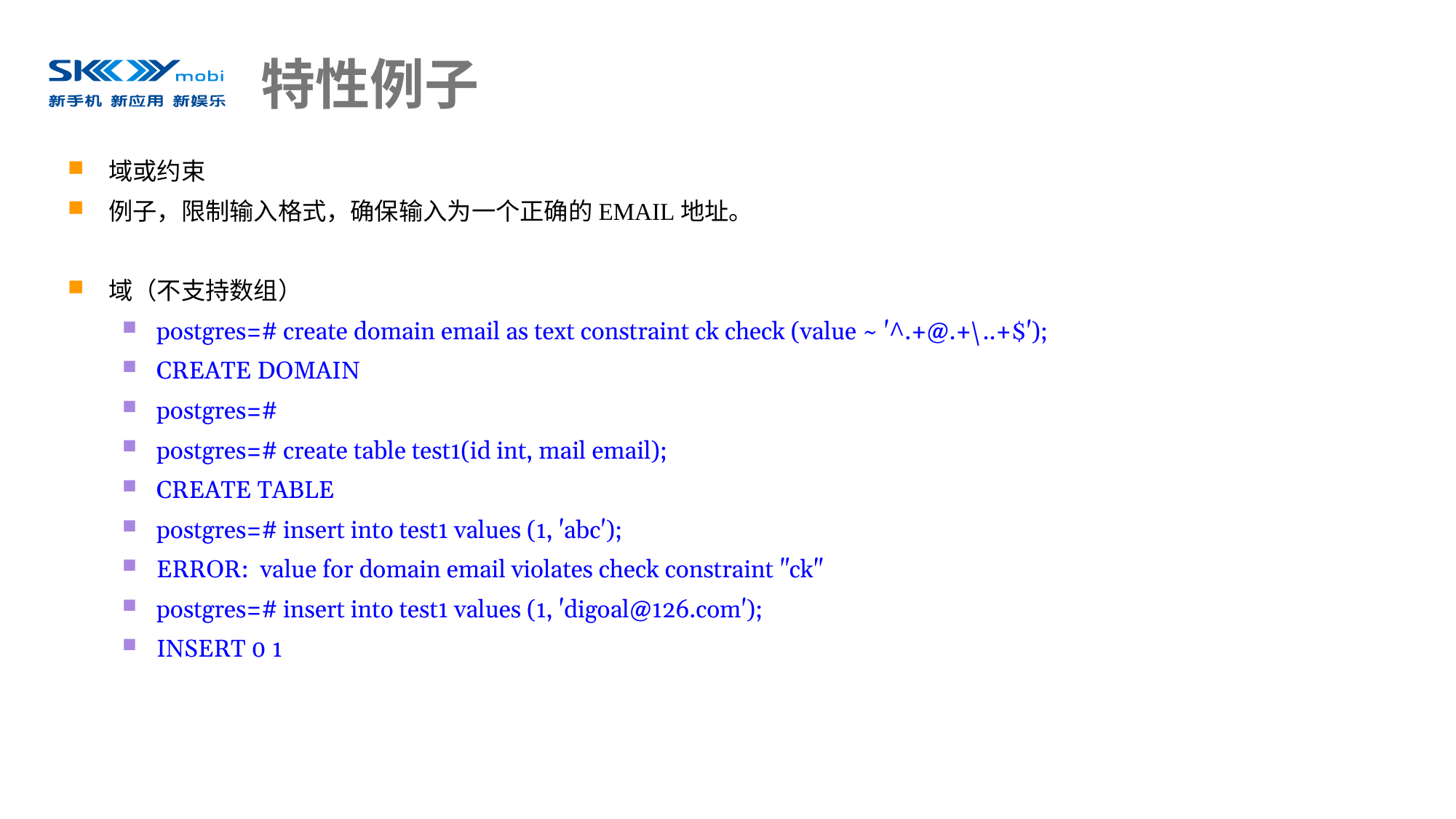

# 特性例子
域或约束
例子，限制输入格式，确保输入为一个正确的EMAIL地址。

域（不支持数组）
postgres=# create domain email as text constraint ck check (value ~ '^.+@.+\..+$');
CREATE DOMAIN
postgres=#
postgres=# create table test1(id int, mail email);
CREATE TABLE
postgres=# insert into test1 values (1, 'abc');
ERROR:  value for domain email violates check constraint "ck"
postgres=# insert into test1 values (1, 'digoal@126.com');
INSERT 0 1